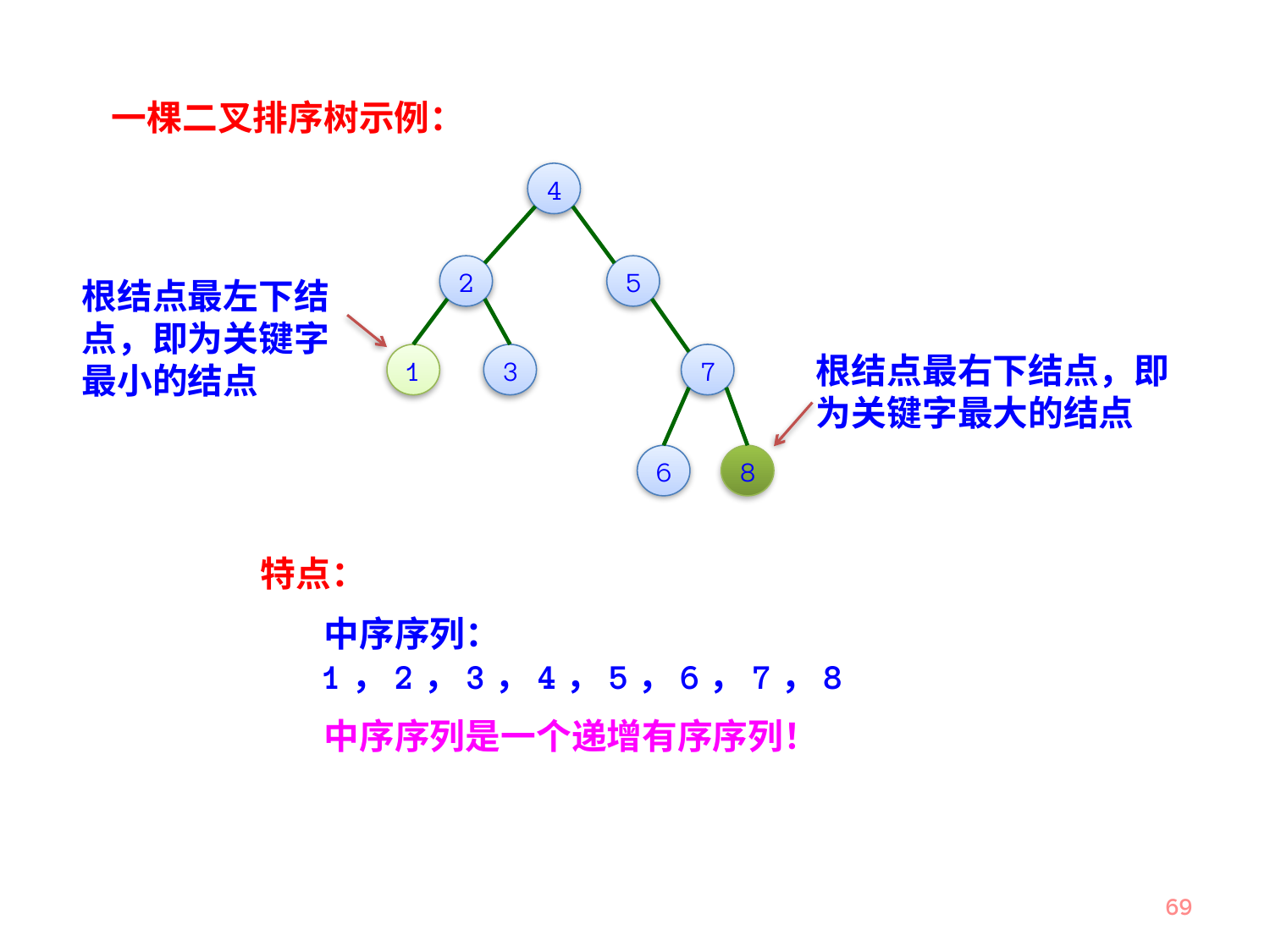

一棵二叉排序树示例：
4
2
5
1
3
7
6
8
根结点最左下结点，即为关键字最小的结点
根结点最右下结点，即为关键字最大的结点
特点：
中序序列：1，2，3，4，5，6，7，8
中序序列是一个递增有序序列！
69